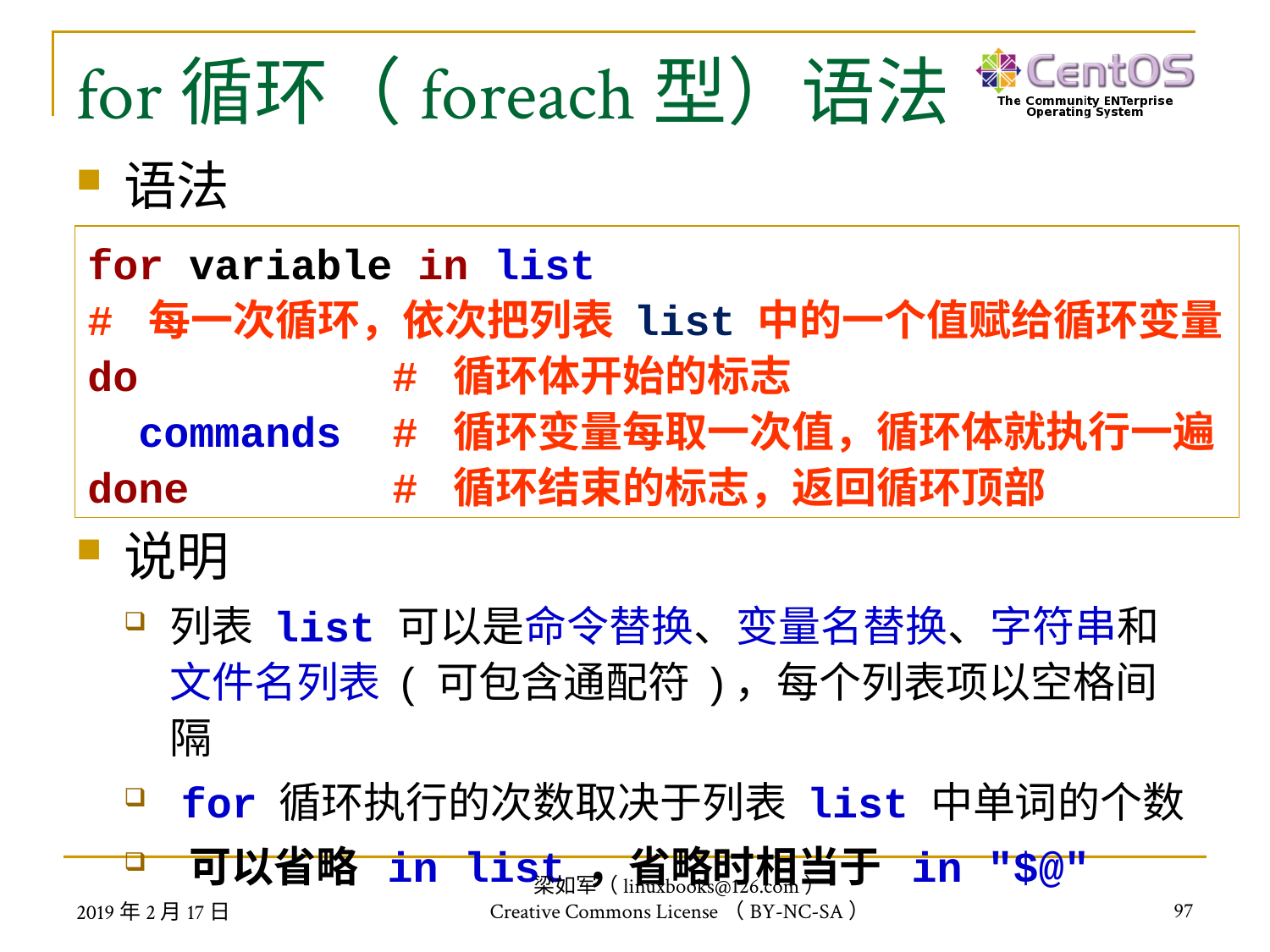

# for循环（foreach型）语法
语法

说明
列表 list 可以是命令替换、变量名替换、字符串和文件名列表 ( 可包含通配符 )，每个列表项以空格间隔
 for 循环执行的次数取决于列表 list 中单词的个数
 可以省略  in list ，省略时相当于  in "$@"

for variable in list
# 每一次循环，依次把列表 list 中的一个值赋给循环变量
do          # 循环体开始的标志
  commands  # 循环变量每取一次值，循环体就执行一遍
done        # 循环结束的标志，返回循环顶部
梁如军（linuxbooks@126.com）
Creative Commons License（BY-NC-SA）
2019年2月17日
97